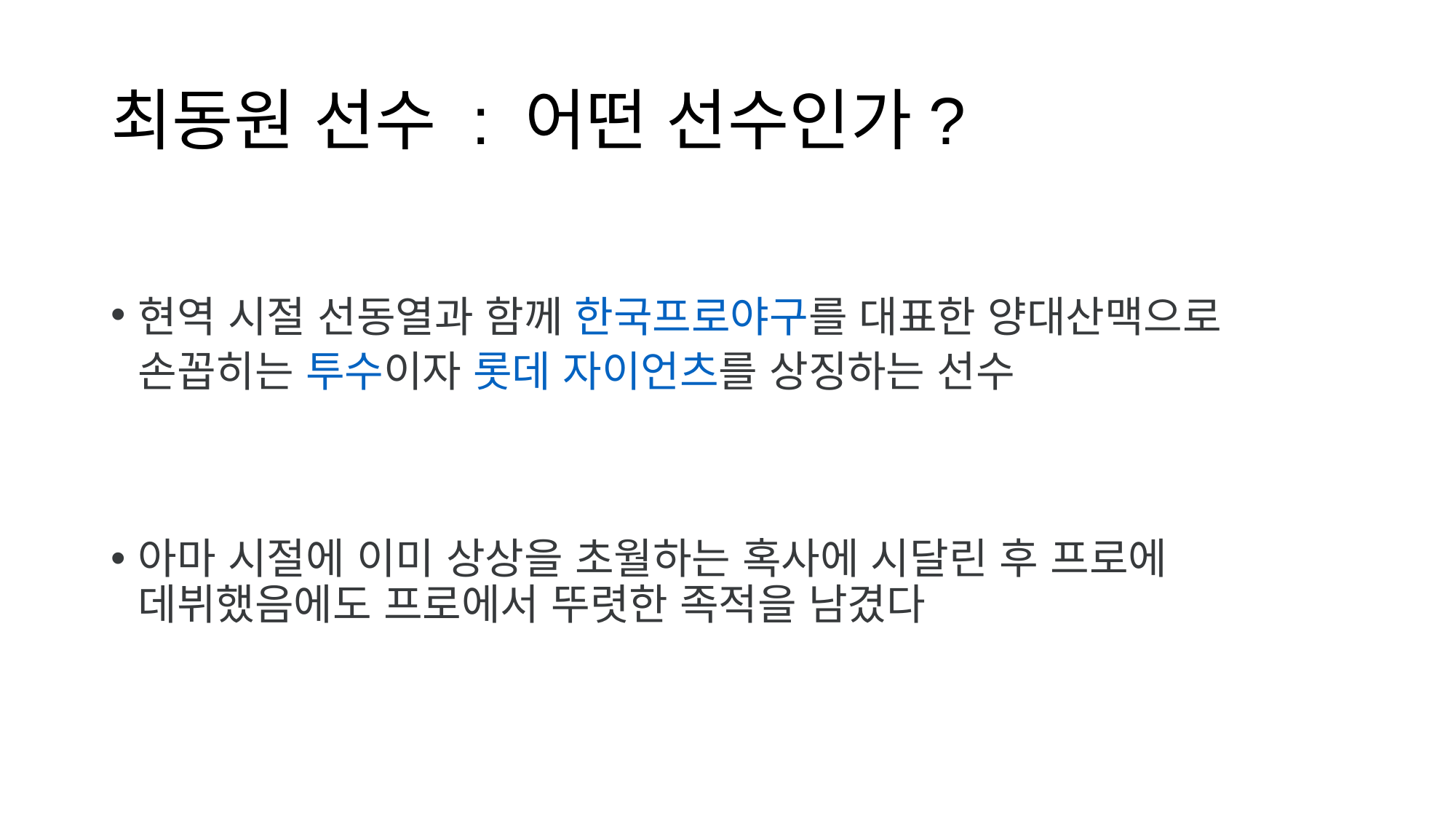

# 최동원 선수 : 어떤 선수인가?

현역 시절 선동열과 함께 한국프로야구를 대표한 양대산맥으로 손꼽히는 투수이자 롯데 자이언츠를 상징하는 선수

아마 시절에 이미 상상을 초월하는 혹사에 시달린 후 프로에 데뷔했음에도 프로에서 뚜렷한 족적을 남겼다